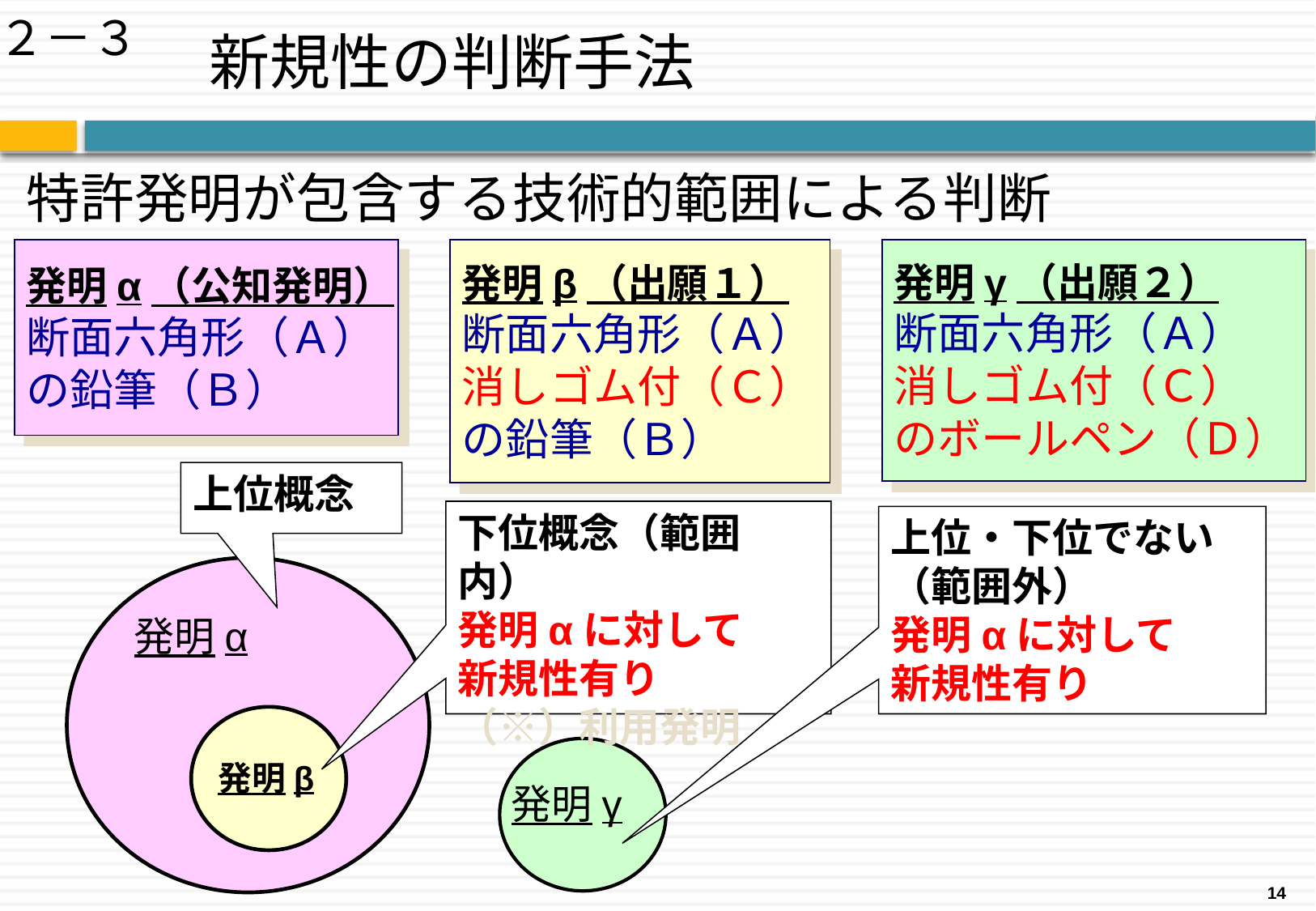

# 新規性の判断手法
２－３
特許発明が包含する技術的範囲による判断
発明α（公知発明）
断面六角形（Ａ）
の鉛筆（Ｂ）
発明β（出願１）
断面六角形（Ａ）
消しゴム付（Ｃ）
の鉛筆（Ｂ）
発明γ（出願２）
断面六角形（Ａ）
消しゴム付（Ｃ）
のボールペン（Ｄ）
14
上位概念
下位概念（範囲内）
発明αに対して
新規性有り
（※）利用発明
上位・下位でない（範囲外）
発明αに対して
新規性有り

発明α

発明γ
発明β
14